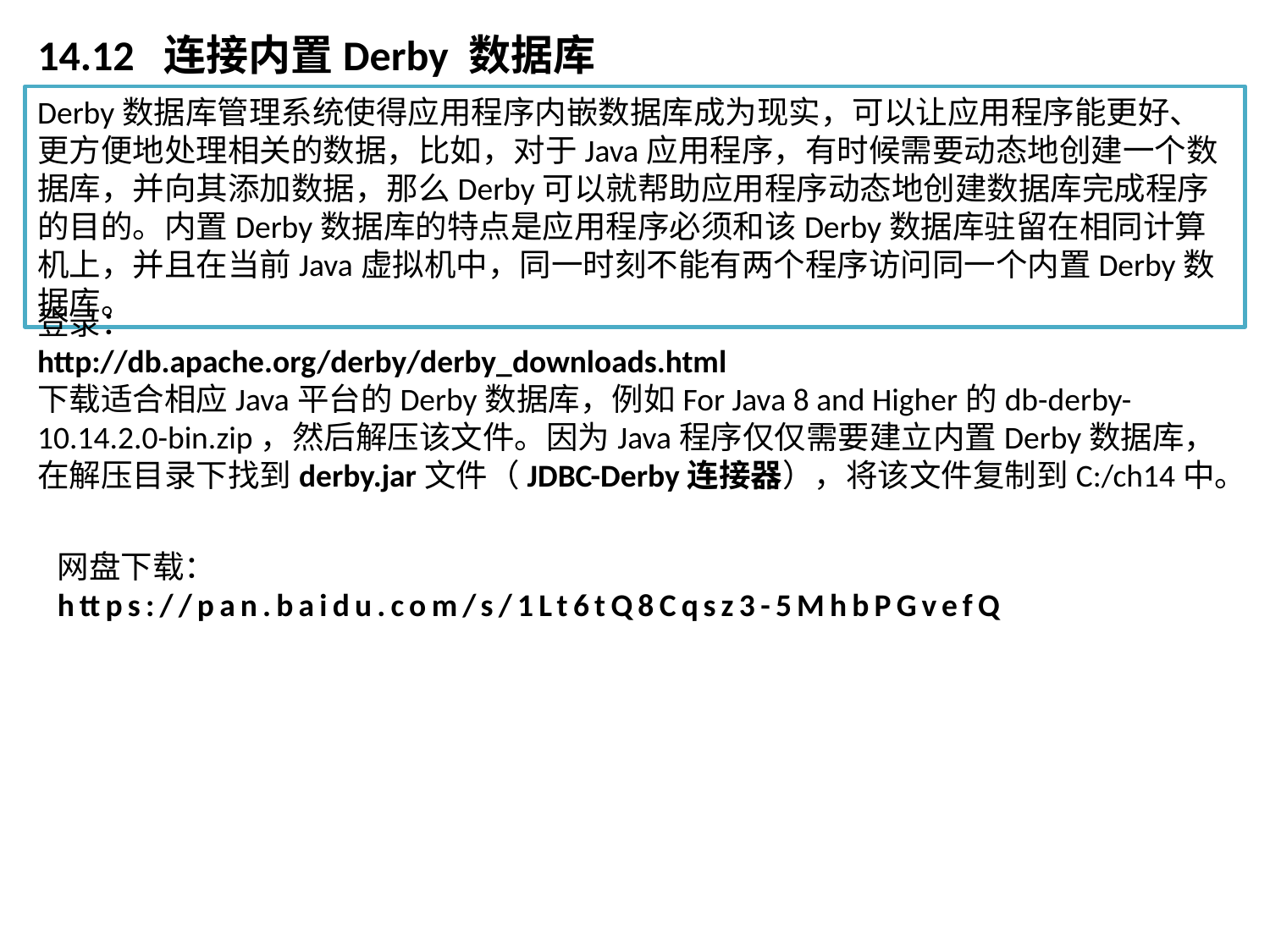

# 14.12  连接内置Derby 数据库
Derby数据库管理系统使得应用程序内嵌数据库成为现实，可以让应用程序能更好、更方便地处理相关的数据，比如，对于Java应用程序，有时候需要动态地创建一个数据库，并向其添加数据，那么Derby可以就帮助应用程序动态地创建数据库完成程序的目的。内置Derby数据库的特点是应用程序必须和该Derby数据库驻留在相同计算机上，并且在当前Java虚拟机中，同一时刻不能有两个程序访问同一个内置Derby数据库。
登录：
http://db.apache.org/derby/derby_downloads.html
下载适合相应Java平台的Derby数据库，例如For Java 8 and Higher的db-derby-10.14.2.0-bin.zip，然后解压该文件。因为Java程序仅仅需要建立内置Derby数据库，在解压目录下找到derby.jar文件（JDBC-Derby连接器），将该文件复制到C:/ch14中。
网盘下载：
https://pan.baidu.com/s/1Lt6tQ8Cqsz3-5MhbPGvefQ